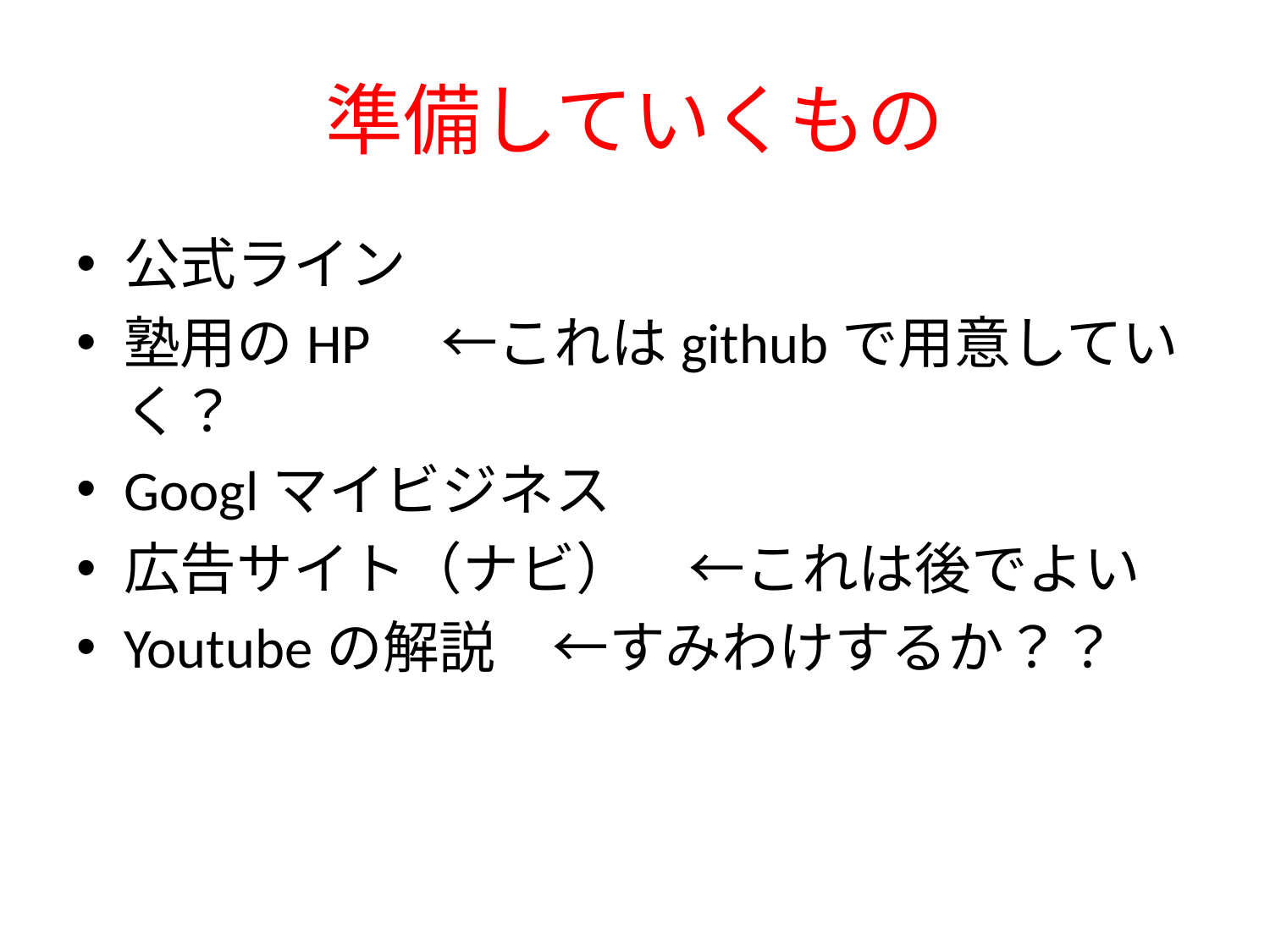

# 準備していくもの
公式ライン
塾用のHP　←これはgithubで用意していく？
Googlマイビジネス
広告サイト（ナビ）　←これは後でよい
Youtubeの解説　←すみわけするか？？